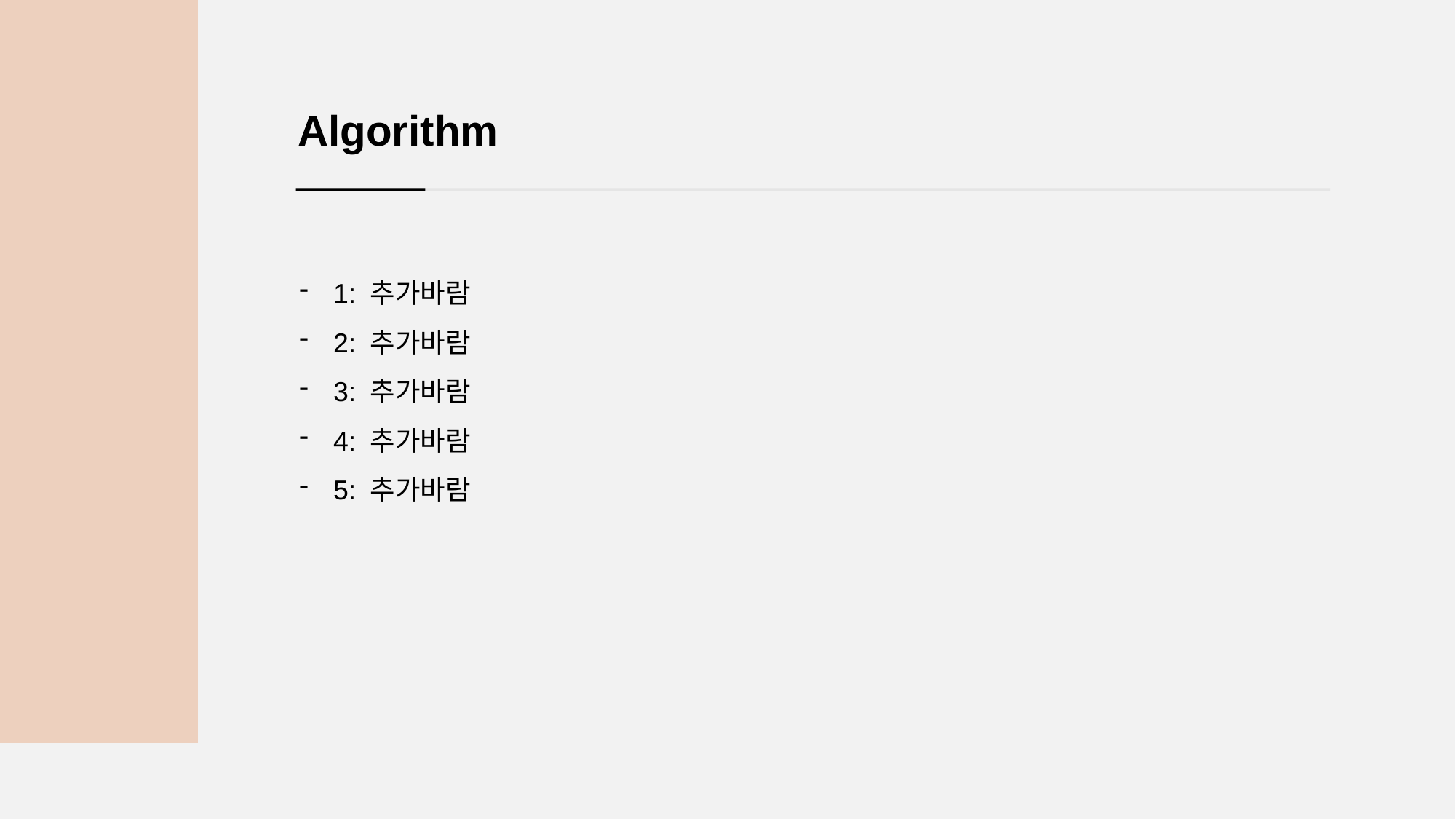

Algorithm

1: 추가바람
2: 추가바람
3: 추가바람
4: 추가바람
5: 추가바람